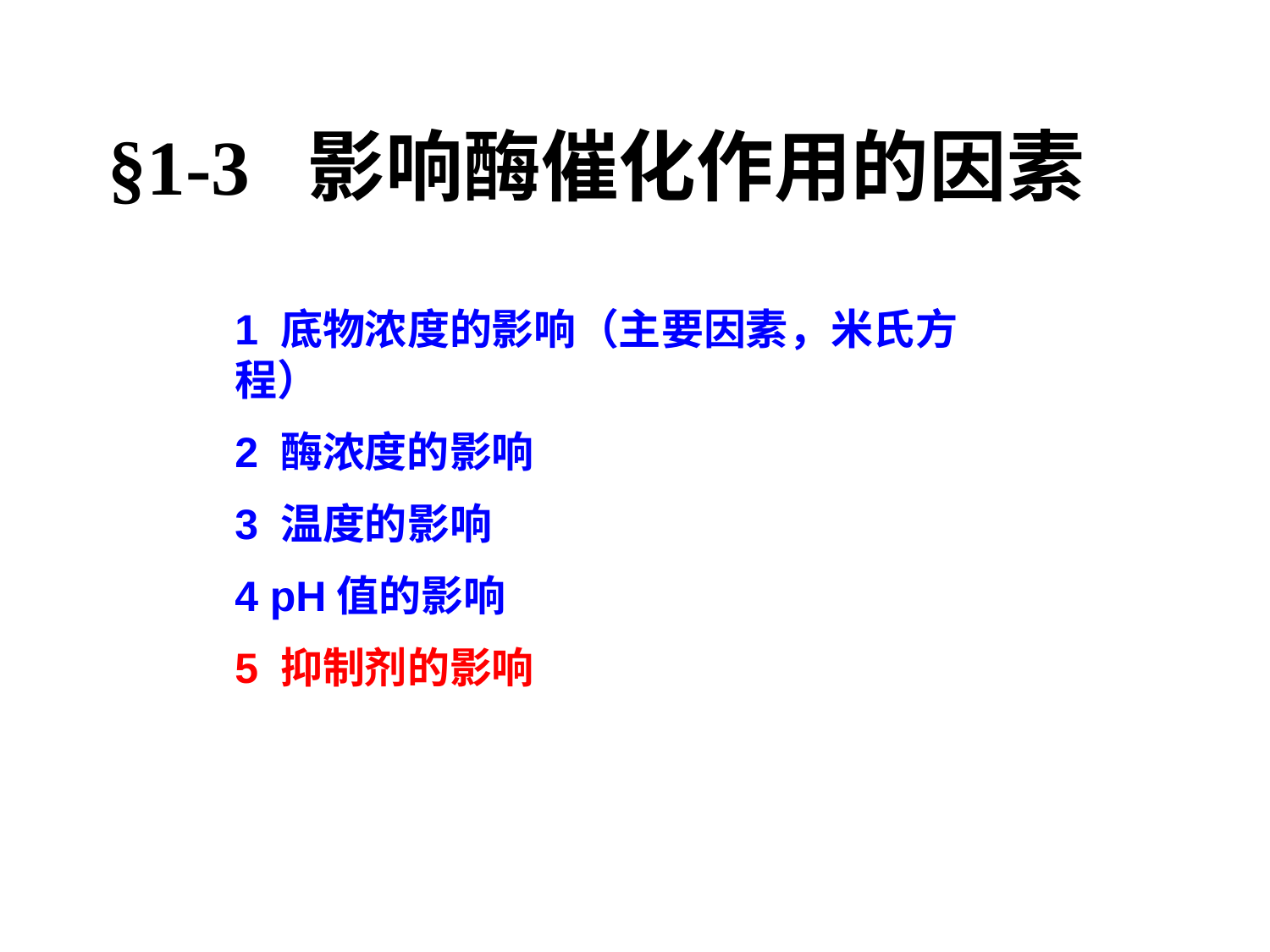

# §1-3  影响酶催化作用的因素
1 底物浓度的影响（主要因素，米氏方程）
2 酶浓度的影响
3 温度的影响
4 pH值的影响
5 抑制剂的影响